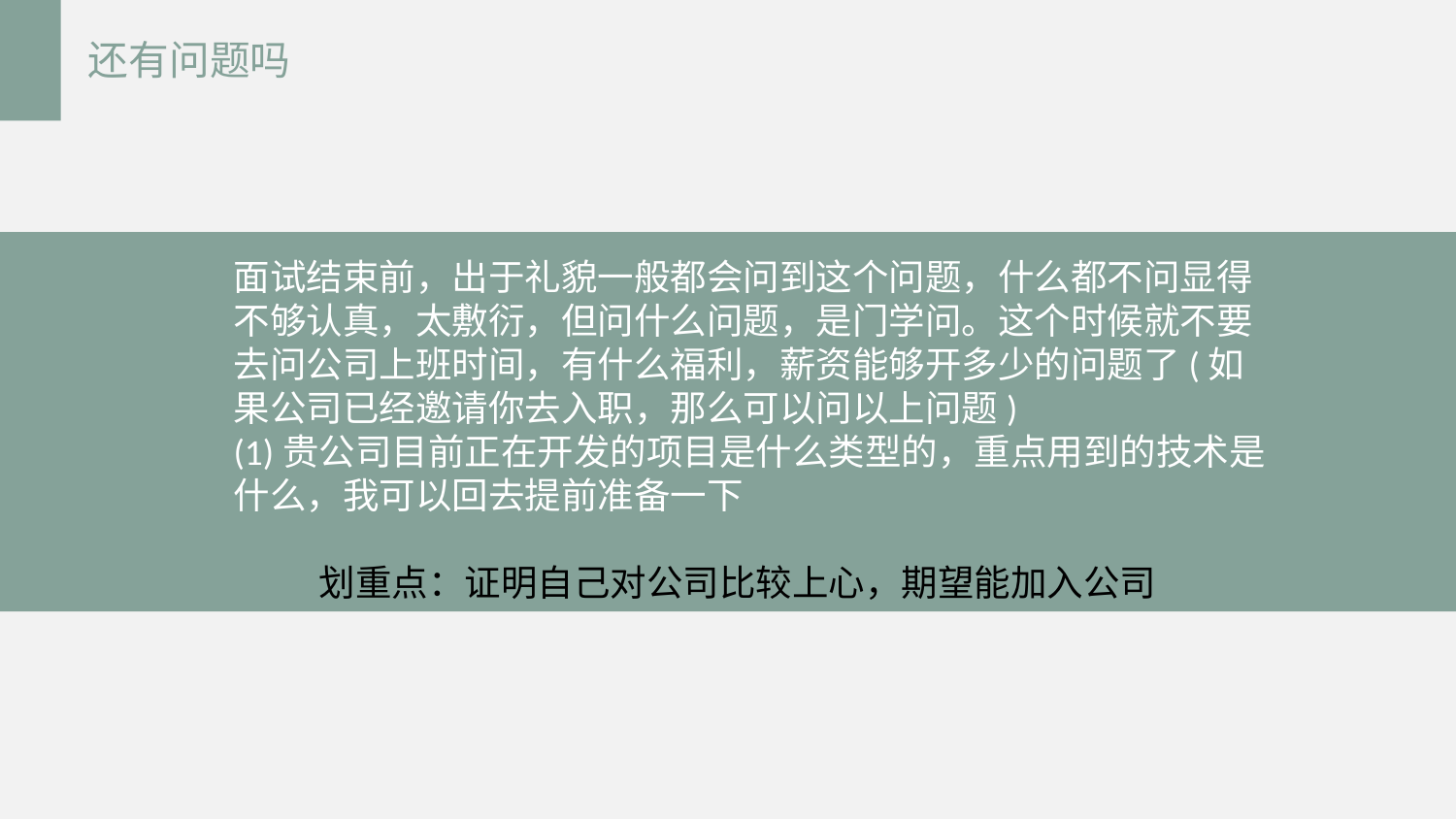

还有问题吗
面试结束前，出于礼貌一般都会问到这个问题，什么都不问显得不够认真，太敷衍，但问什么问题，是门学问。这个时候就不要去问公司上班时间，有什么福利，薪资能够开多少的问题了(如果公司已经邀请你去入职，那么可以问以上问题)
(1)贵公司目前正在开发的项目是什么类型的，重点用到的技术是什么，我可以回去提前准备一下
划重点：证明自己对公司比较上心，期望能加入公司